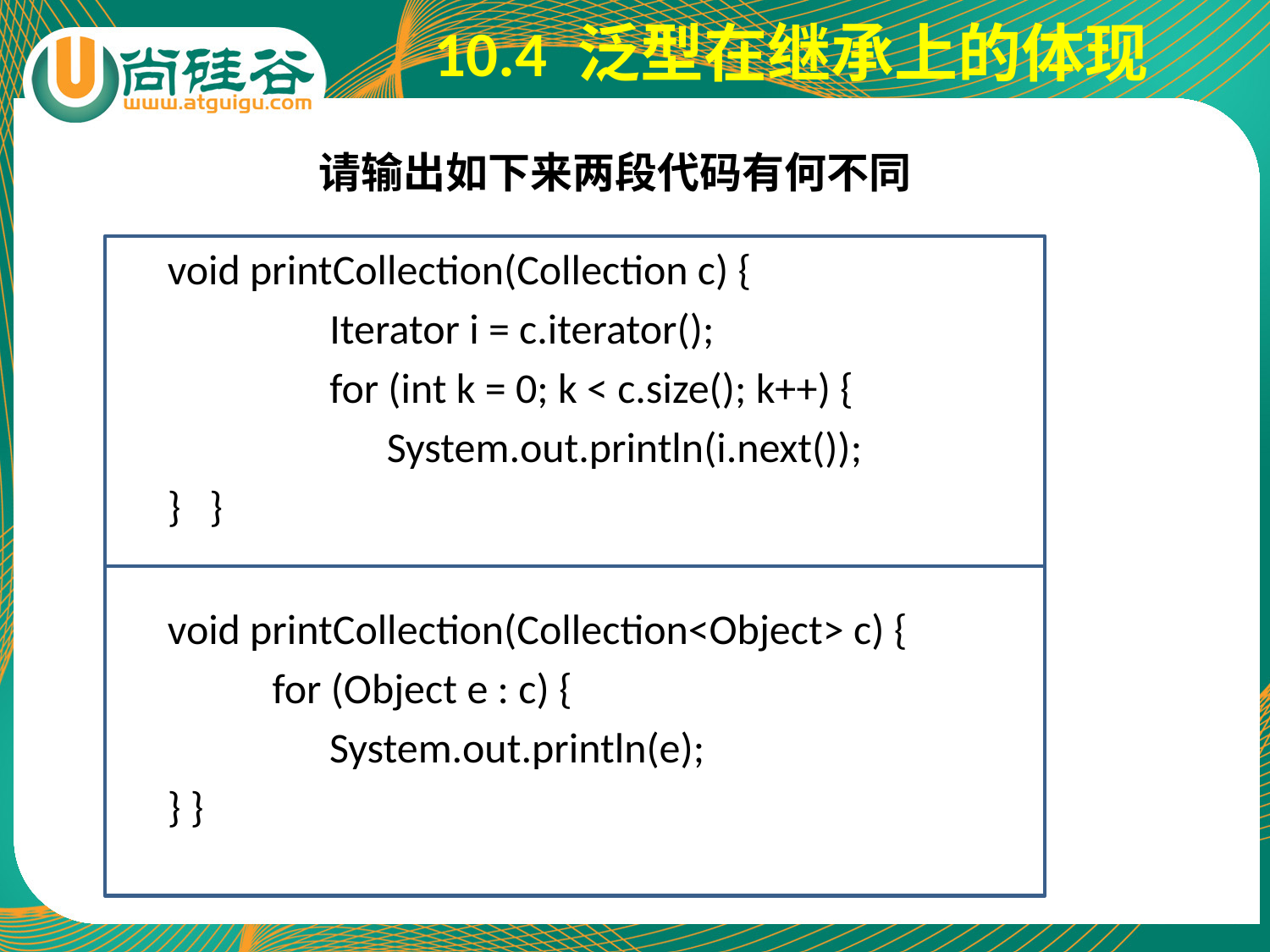

10.4 泛型在继承上的体现
# 请输出如下来两段代码有何不同

void printCollection(Collection c) {
                 Iterator i = c.iterator();
                 for (int k = 0; k < c.size(); k++) {
                       System.out.println(i.next());
}   }

void printCollection(Collection<Object> c) {
           for (Object e : c) {
                 System.out.println(e);
} }